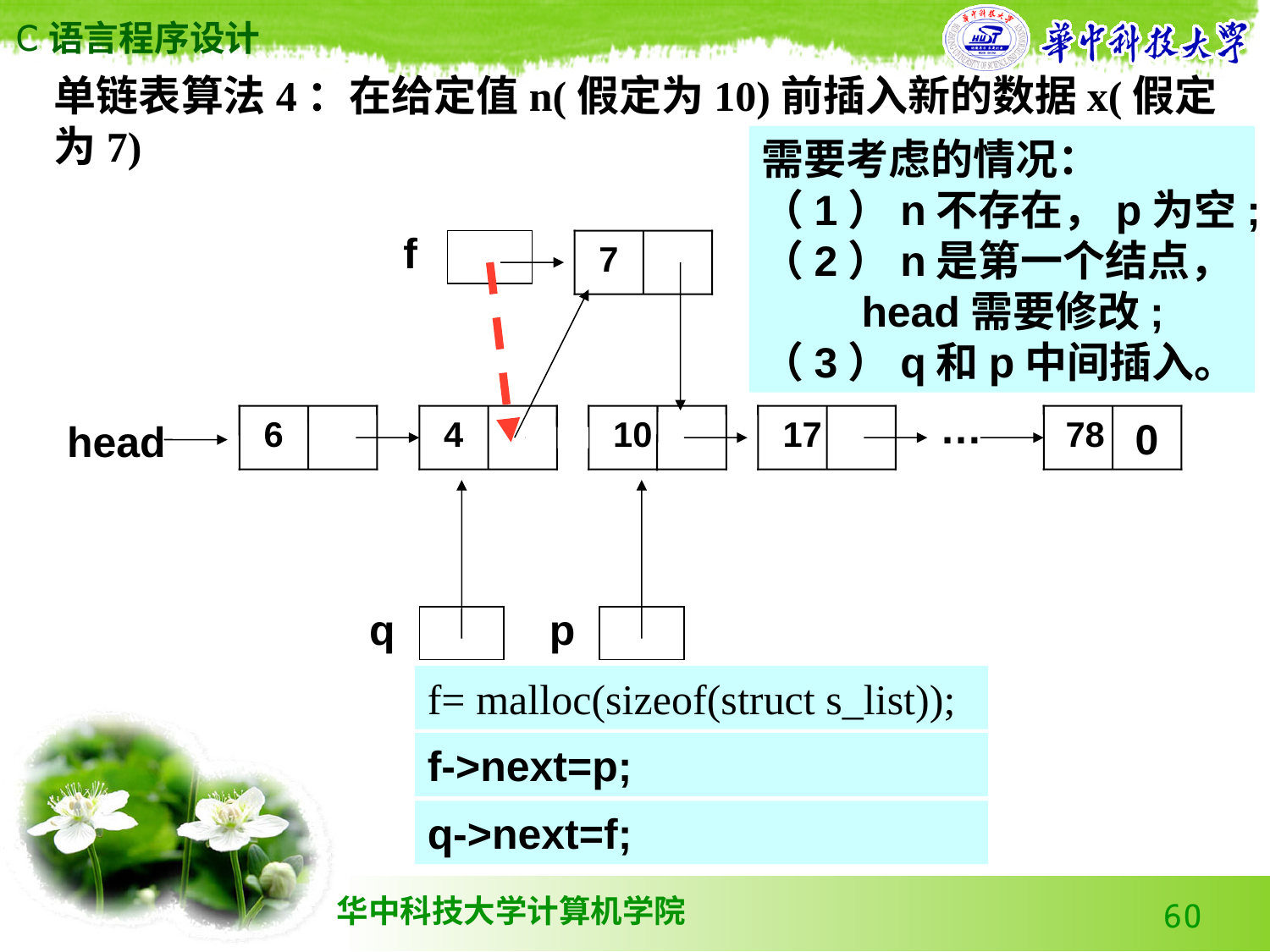

单链表算法4：在给定值n(假定为10)前插入新的数据x(假定为7)
需要考虑的情况：
（1）n不存在，p为空;
（2）n是第一个结点，head需要修改;
（3）q和p中间插入。

f

7

…
6

4

10

17

78

0

head

q
p

q
p

q
p
^

f= malloc(sizeof(struct s_list));
f->next=p;
q->next=f;
60
60